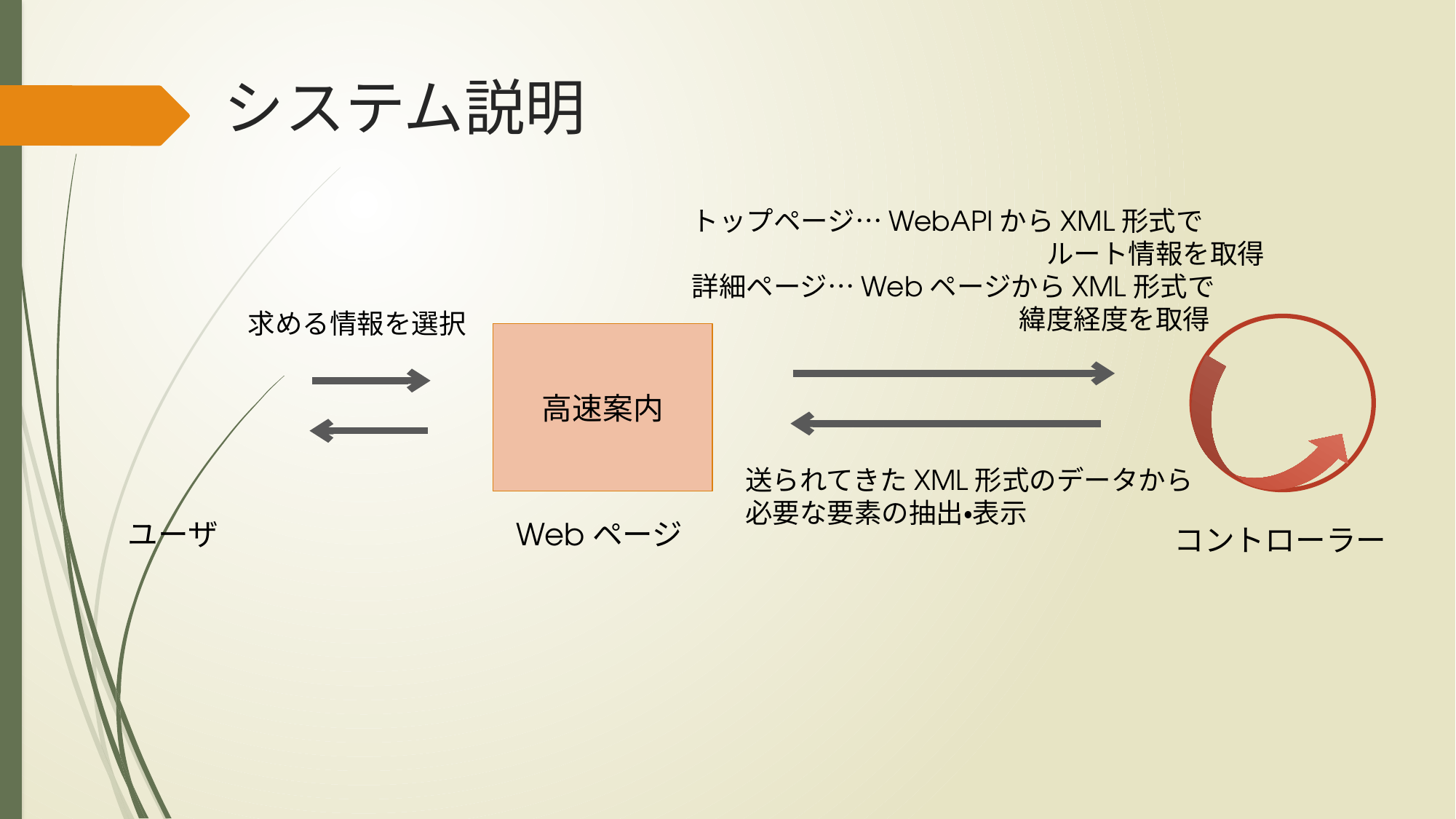

# システム説明
トップページ…WebAPIからXML形式で
			　ルート情報を取得
詳細ページ…WebページからXML形式で
　			緯度経度を取得
求める情報を選択

コントローラー
高速案内
Webページ

ユーザ
送られてきたXML形式のデータから
必要な要素の抽出・表示